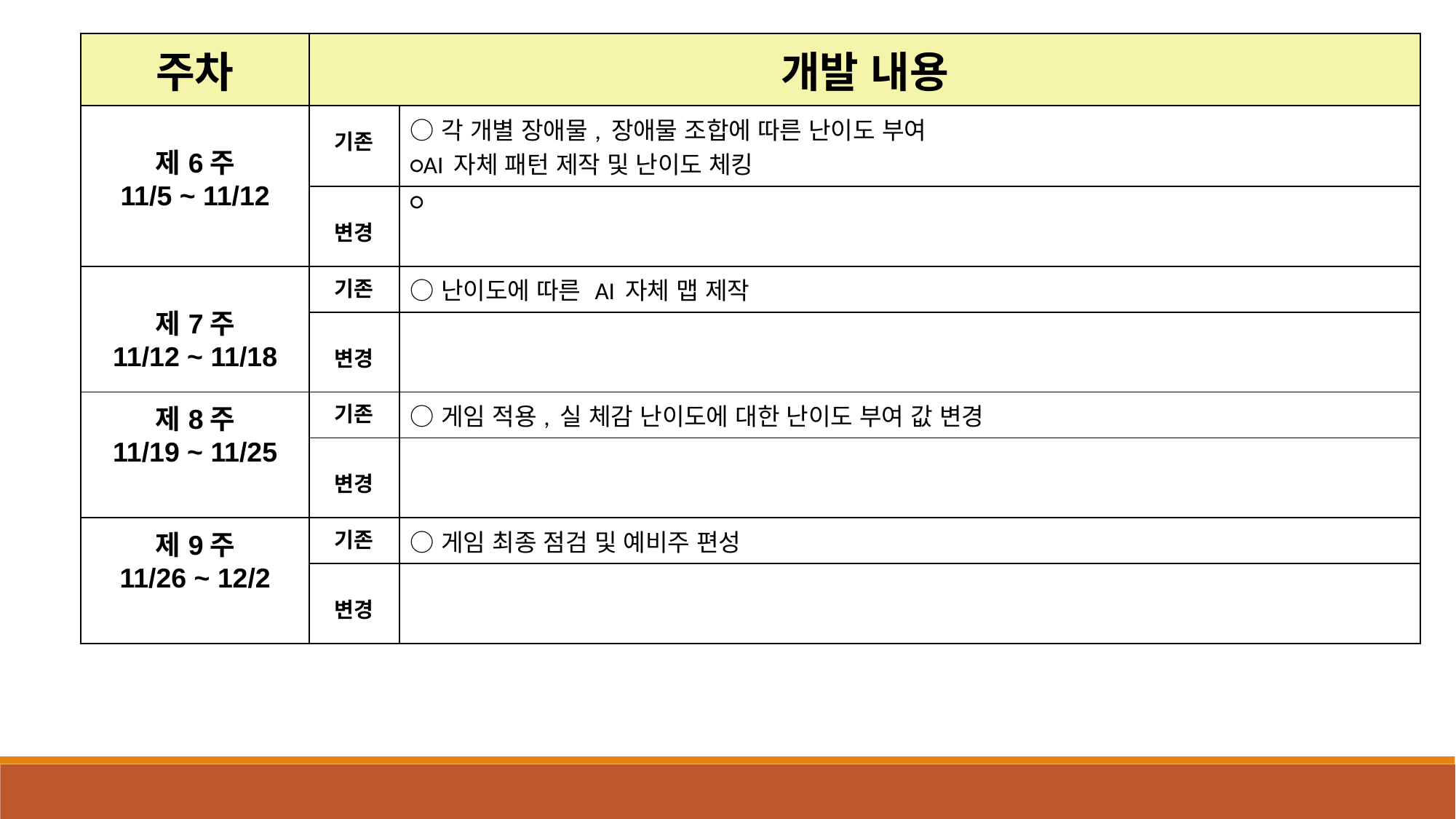

| 주차 | 개발 내용 |  |
| --- | --- | --- |
| 제6주 11/5 ~ 11/12 | 기존 | ○각 개별 장애물, 장애물 조합에 따른 난이도 부여 ○AI 자체 패턴 제작 및 난이도 체킹 |
|  | 변경 | ○ |
| 제7주 11/12 ~ 11/18 | 기존 | ○난이도에 따른 AI 자체 맵 제작 |
|  | 변경 |  |
| 제8주 11/19 ~ 11/25 | 기존 | ○게임 적용, 실 체감 난이도에 대한 난이도 부여 값 변경 |
|  | 변경 |  |
| 제9주 11/26 ~ 12/2 | 기존 | ○게임 최종 점검 및 예비주 편성 |
|  | 변경 |  |